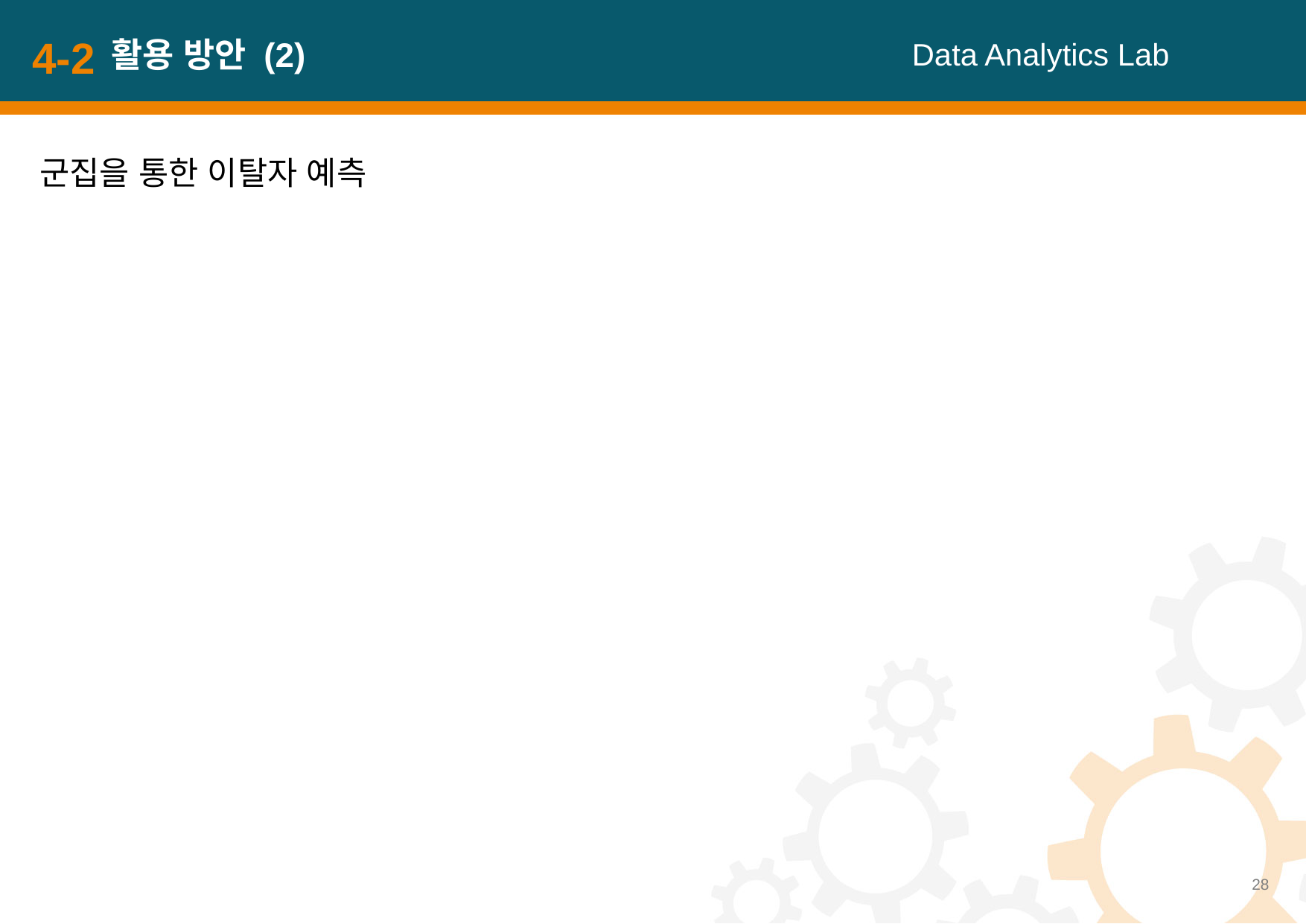

Data Analytics Lab
4-2
활용 방안 (2)
군집을 통한 이탈자 예측
11,12월 이탈
2017년 11월 ~ 2018년 8월 사용자
2018년 9월 사용
28